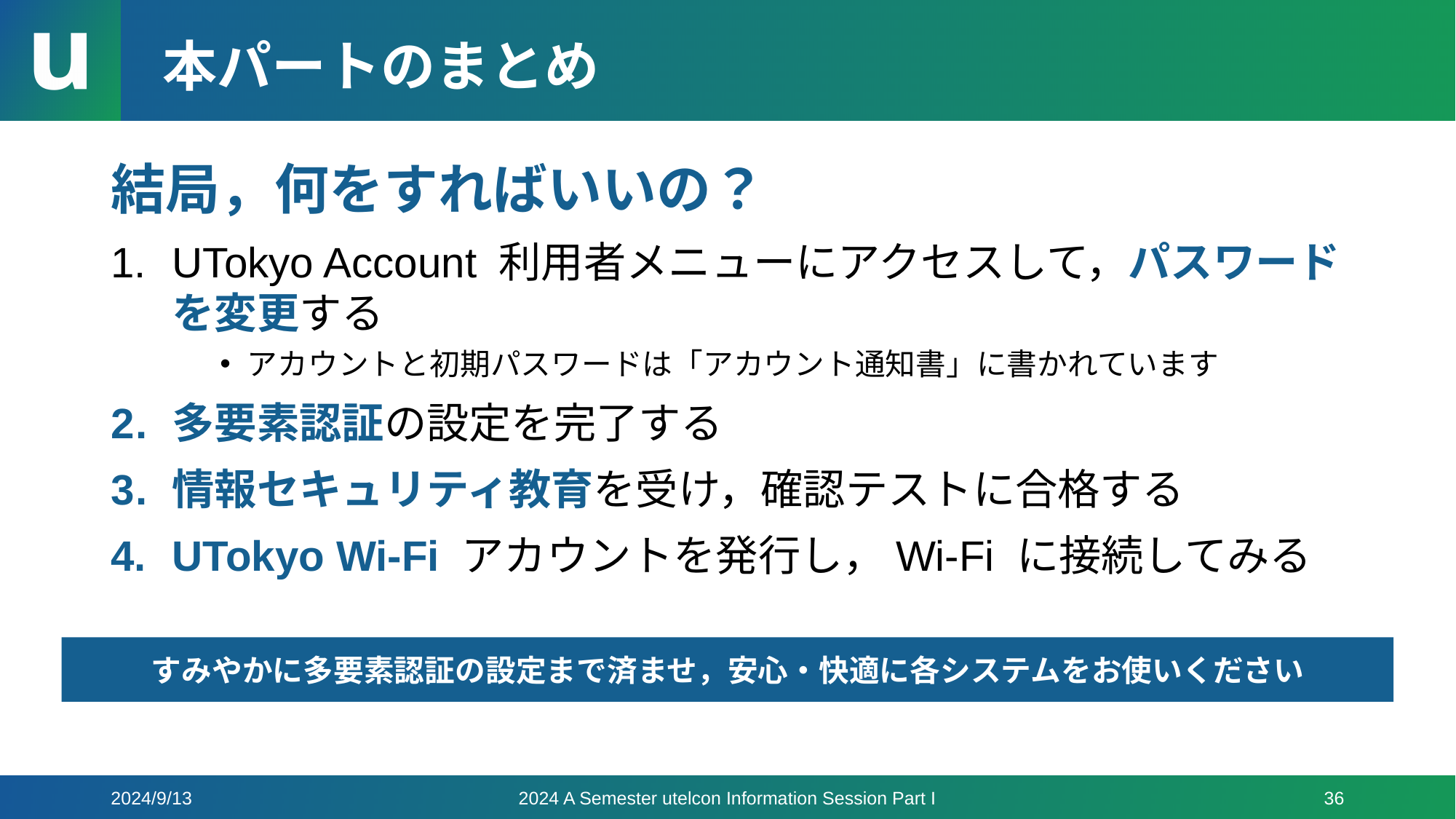

# 本パートのまとめ
結局，何をすればいいの？
UTokyo Account 利用者メニューにアクセスして，パスワードを変更する
アカウントと初期パスワードは「アカウント通知書」に書かれています
多要素認証の設定を完了する
情報セキュリティ教育を受け，確認テストに合格する
UTokyo Wi-Fi アカウントを発行し，Wi-Fi に接続してみる
すみやかに多要素認証の設定まで済ませ，安心・快適に各システムをお使いください
2024/9/13
2024 A Semester utelcon Information Session Part I
36